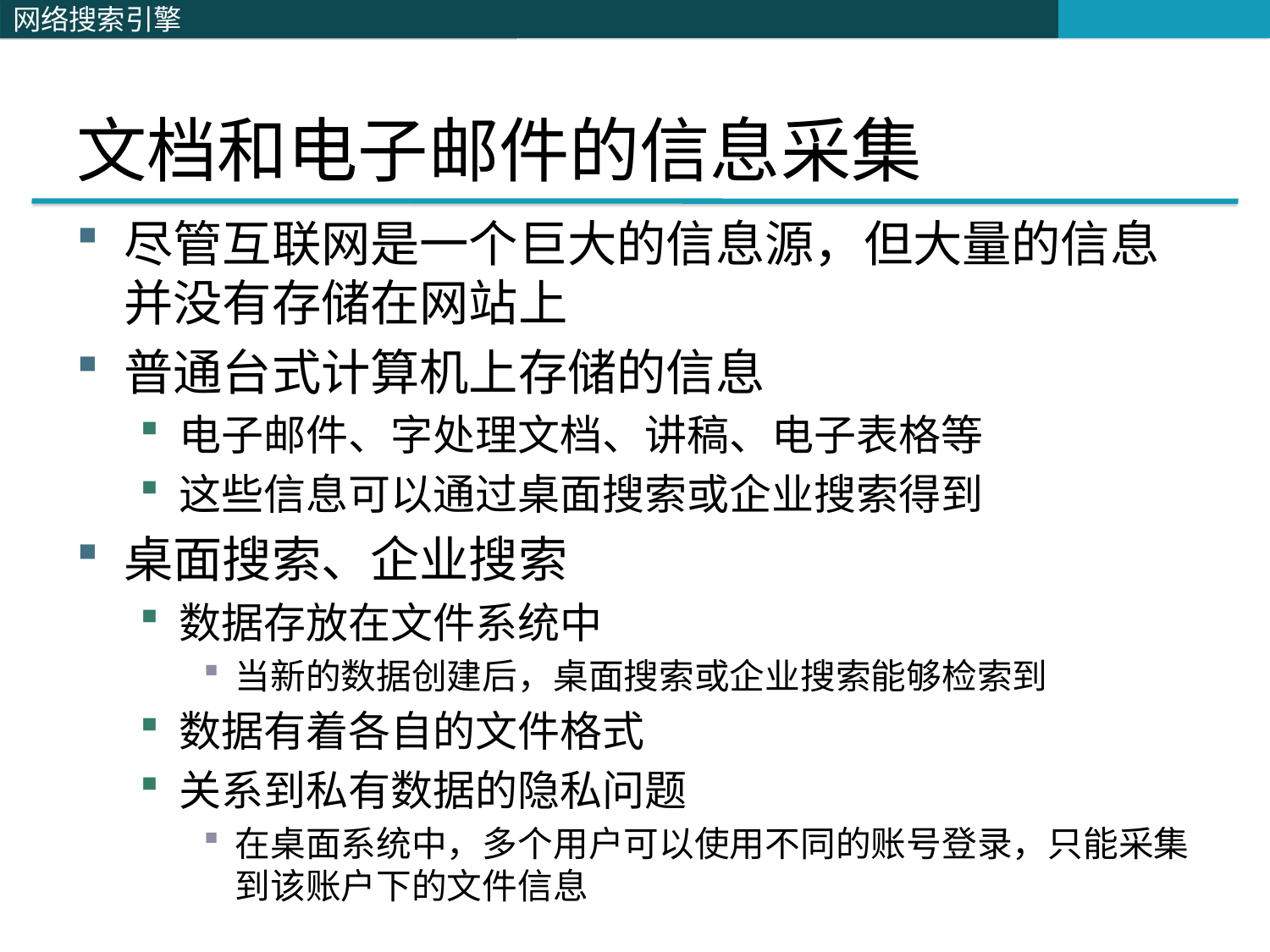

# 文档和电子邮件的信息采集
尽管互联网是一个巨大的信息源，但大量的信息并没有存储在网站上
普通台式计算机上存储的信息
电子邮件、字处理文档、讲稿、电子表格等
这些信息可以通过桌面搜索或企业搜索得到
桌面搜索、企业搜索
数据存放在文件系统中
当新的数据创建后，桌面搜索或企业搜索能够检索到
数据有着各自的文件格式
关系到私有数据的隐私问题
在桌面系统中，多个用户可以使用不同的账号登录，只能采集到该账户下的文件信息

60